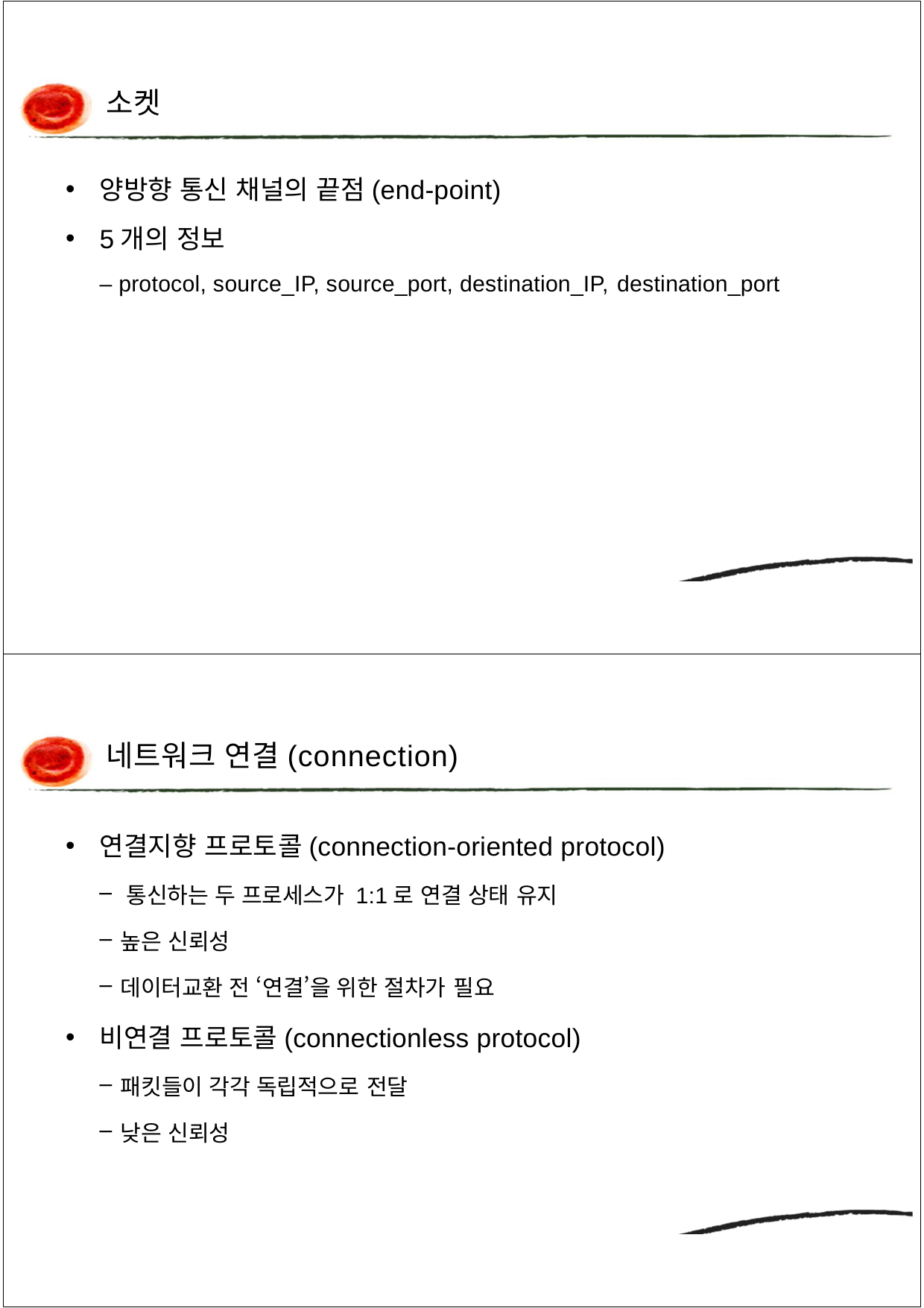

소켓

양방향 통신 채널의 끝점(end-point)
5개의 정보
– protocol, source_IP, source_port, destination_IP, destination_port

네트워크 연결(connection)

연결지향 프로토콜(connection-oriented protocol)
통신하는 두 프로세스가 1:1로 연결 상태 유지
높은 신뢰성
데이터교환 전 ‘연결’을 위한 절차가 필요
비연결 프로토콜(connectionless protocol)
패킷들이 각각 독립적으로 전달
낮은 신뢰성